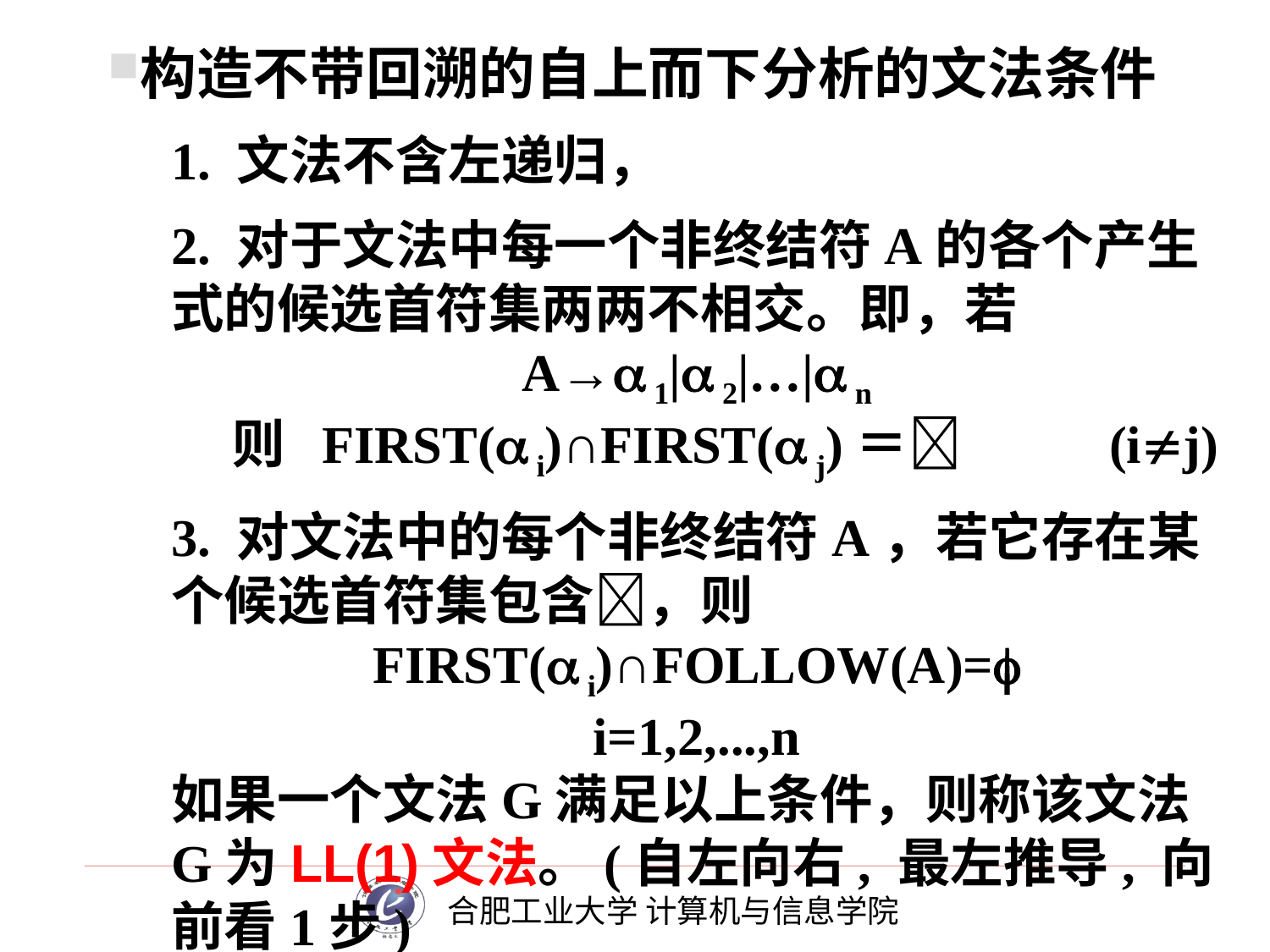

构造不带回溯的自上而下分析的文法条件
1. 文法不含左递归，
2. 对于文法中每一个非终结符A的各个产生式的候选首符集两两不相交。即，若
A→α 1|α 2|…|α n
    则  FIRST(α i)∩FIRST(α j)＝φ	   (i≠j)
3. 对文法中的每个非终结符A，若它存在某个候选首符集包含ε，则
FIRST(α i)∩FOLLOW(A)=φ
i=1,2,...,n
如果一个文法G满足以上条件，则称该文法G为LL(1)文法。(自左向右, 最左推导, 向前看1步)